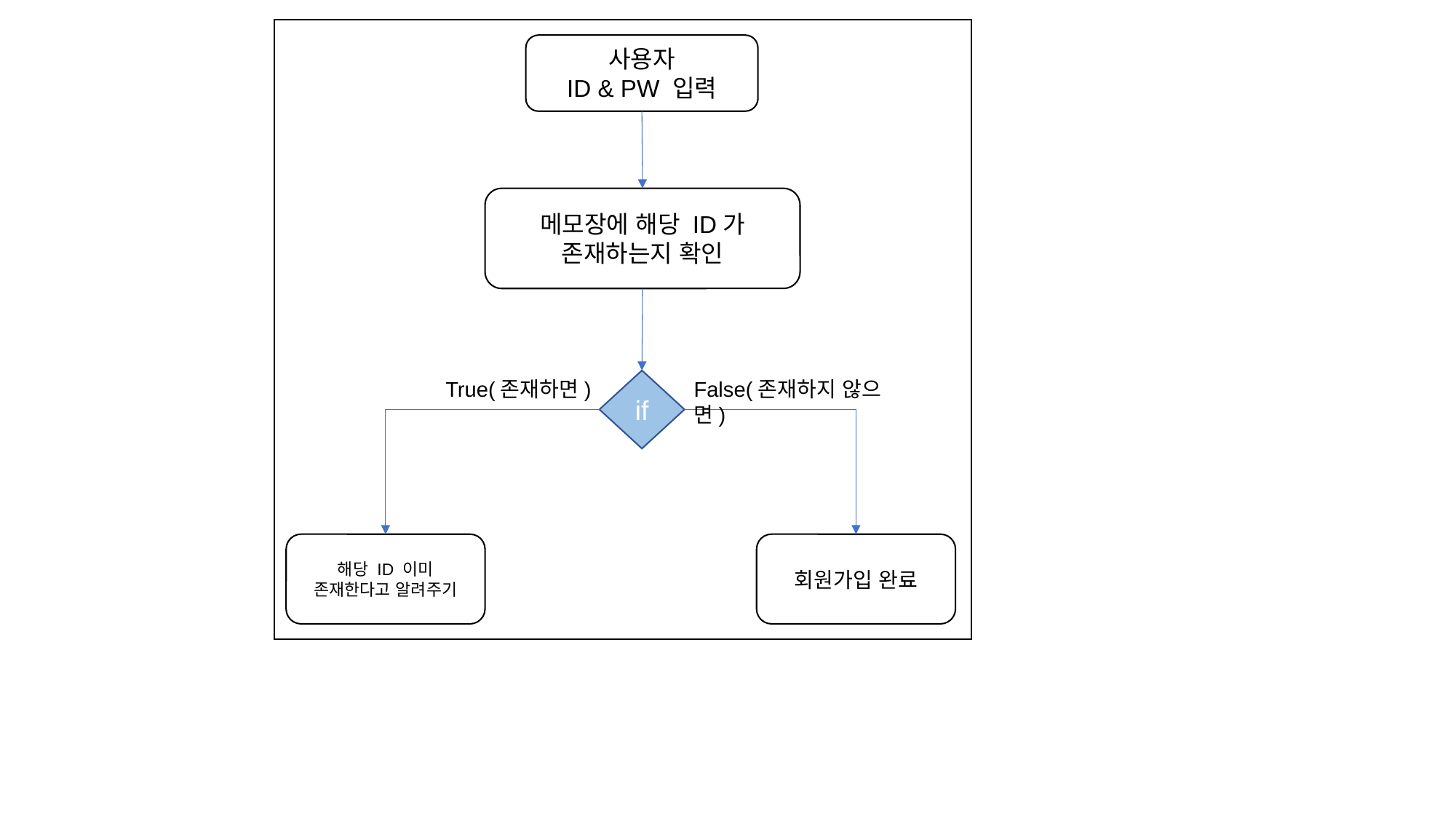

사용자
ID & PW 입력
메모장에 해당 ID가
존재하는지 확인
True(존재하면)
if
False(존재하지 않으면)
해당 ID 이미
존재한다고 알려주기
회원가입 완료